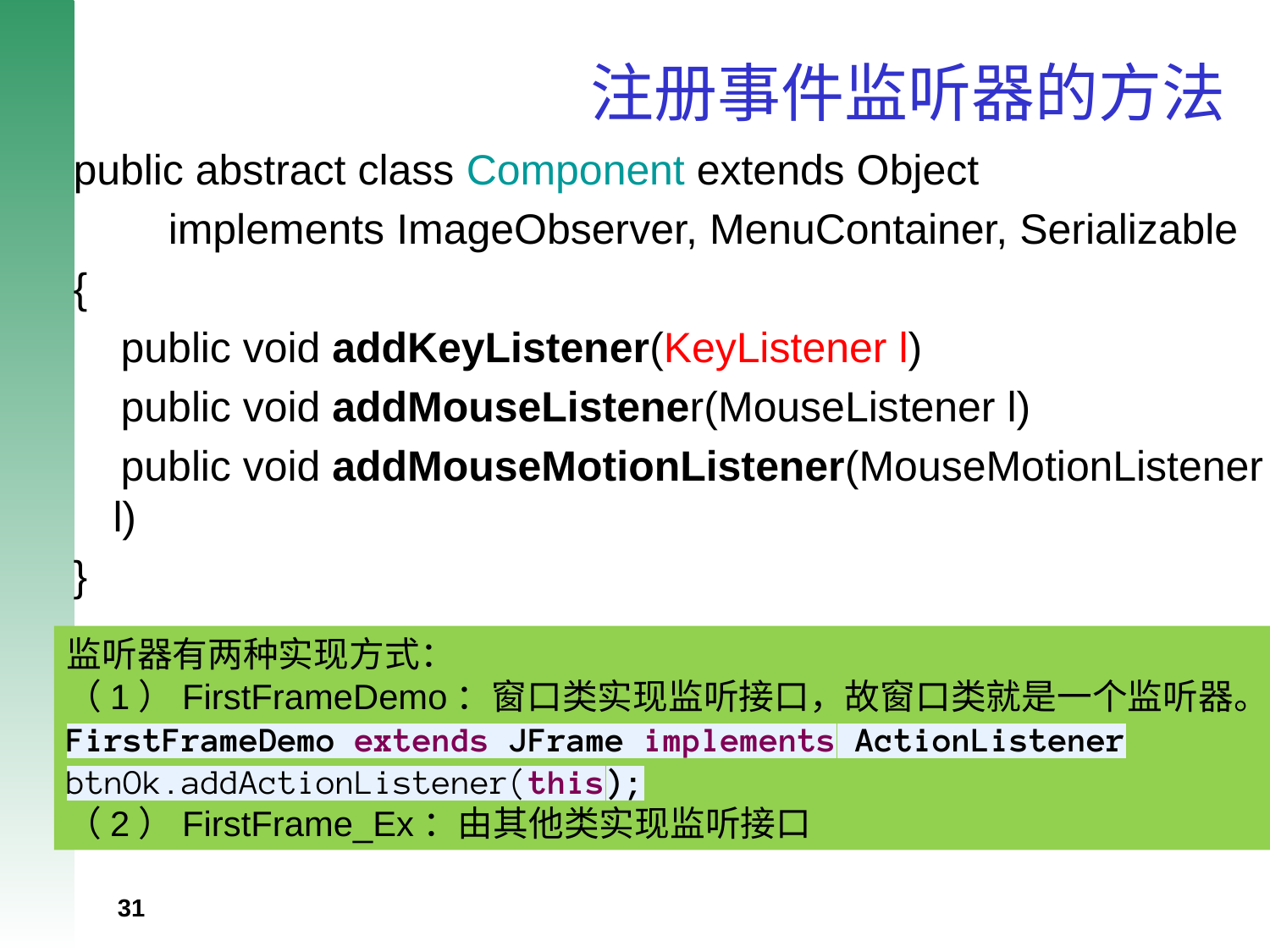

# 注册事件监听器的方法
public abstract class Component extends Object
        implements ImageObserver, MenuContainer, Serializable
{
    public void addKeyListener(KeyListener l)
    public void addMouseListener(MouseListener l)
    public void addMouseMotionListener(MouseMotionListener l)
}
监听器有两种实现方式：
（1）FirstFrameDemo：窗口类实现监听接口，故窗口类就是一个监听器。
FirstFrameDemo extends JFrame implements ActionListener
btnOk.addActionListener(this);
（2）FirstFrame_Ex：由其他类实现监听接口
31